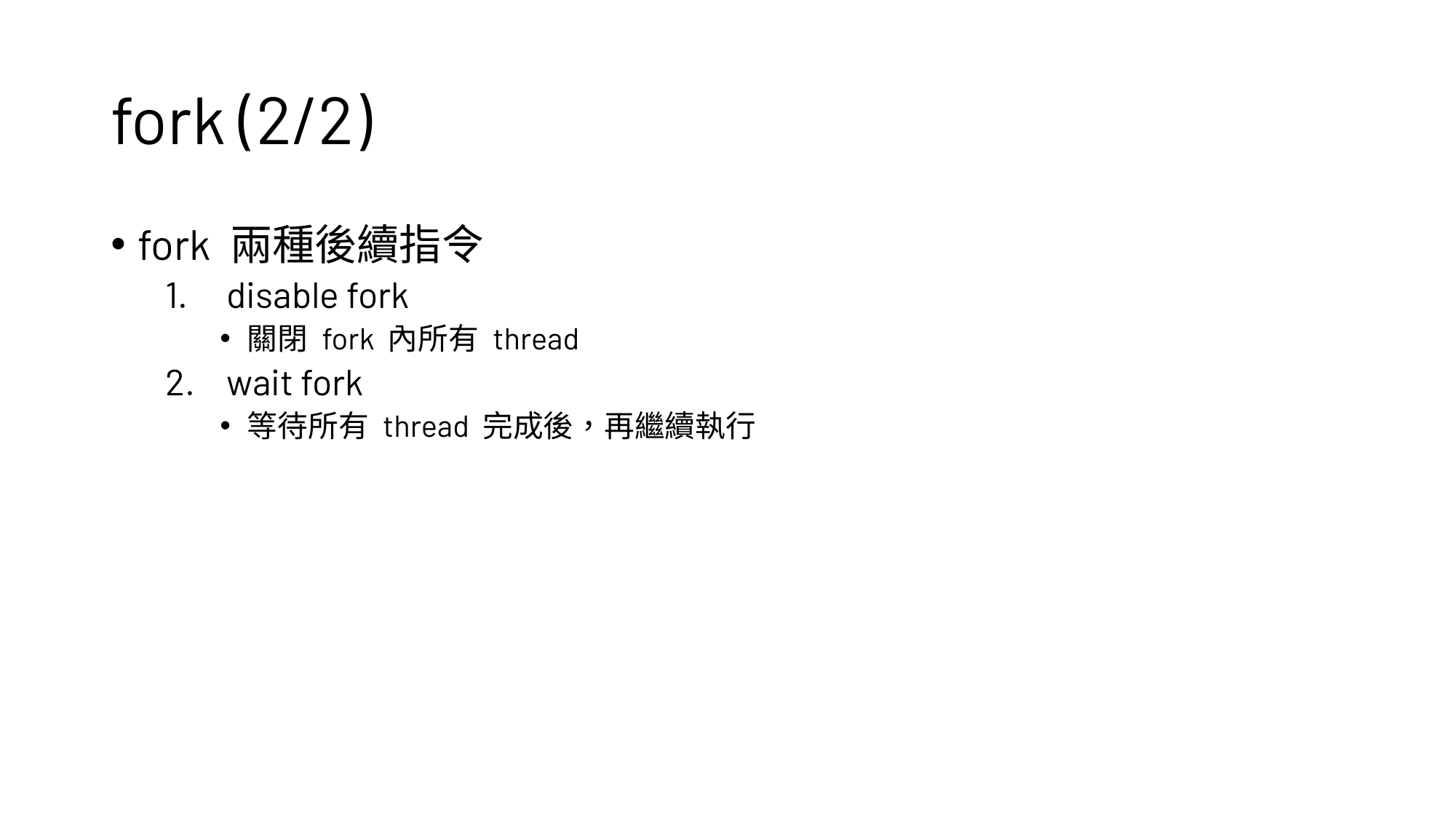

# fork (2/2)
fork 兩種後續指令
disable fork
關閉 fork 內所有 thread
wait fork
等待所有 thread 完成後，再繼續執行